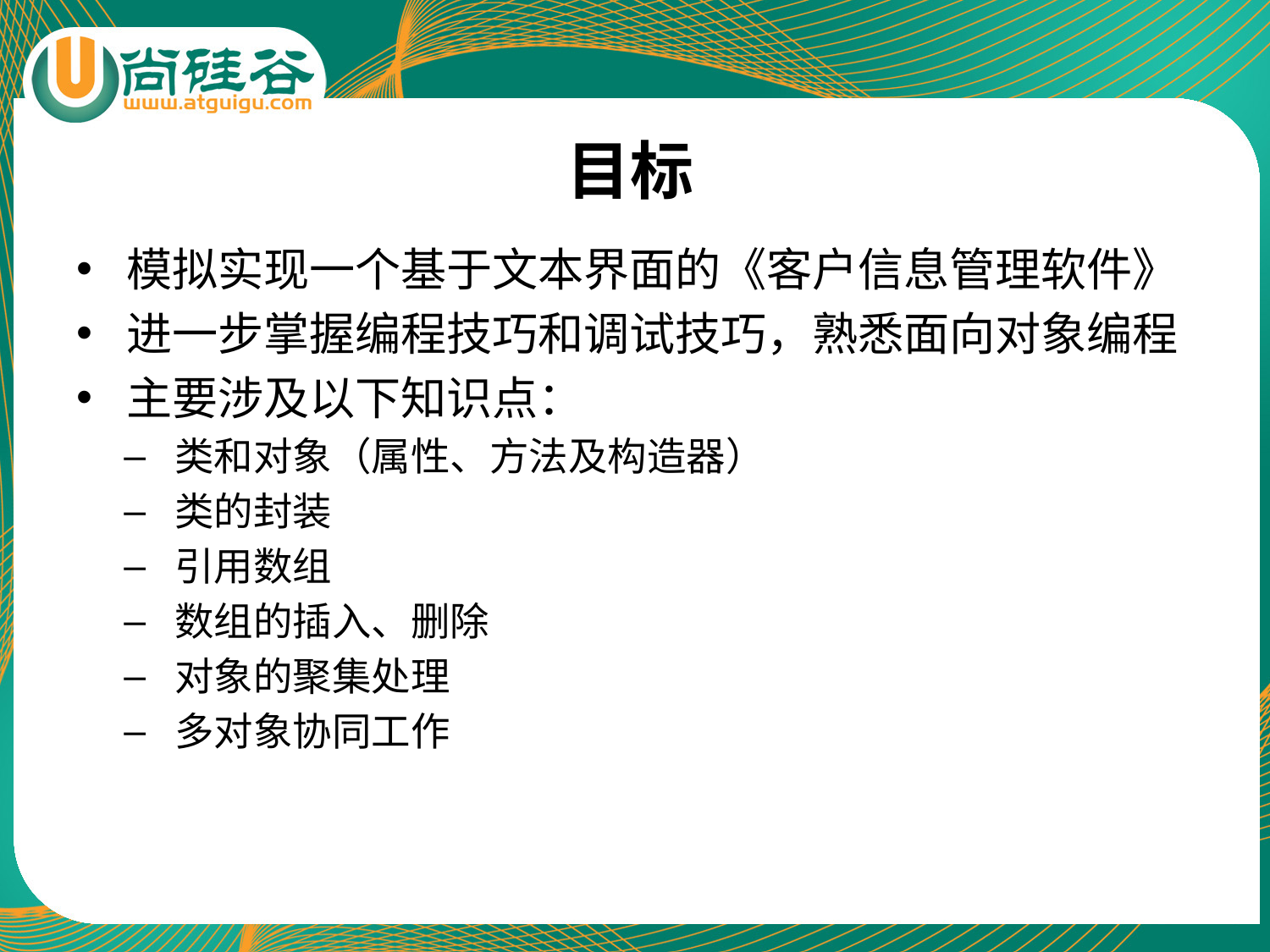

# 目标
模拟实现一个基于文本界面的《客户信息管理软件》
进一步掌握编程技巧和调试技巧，熟悉面向对象编程
主要涉及以下知识点：
类和对象（属性、方法及构造器）
类的封装
引用数组
数组的插入、删除
对象的聚集处理
多对象协同工作